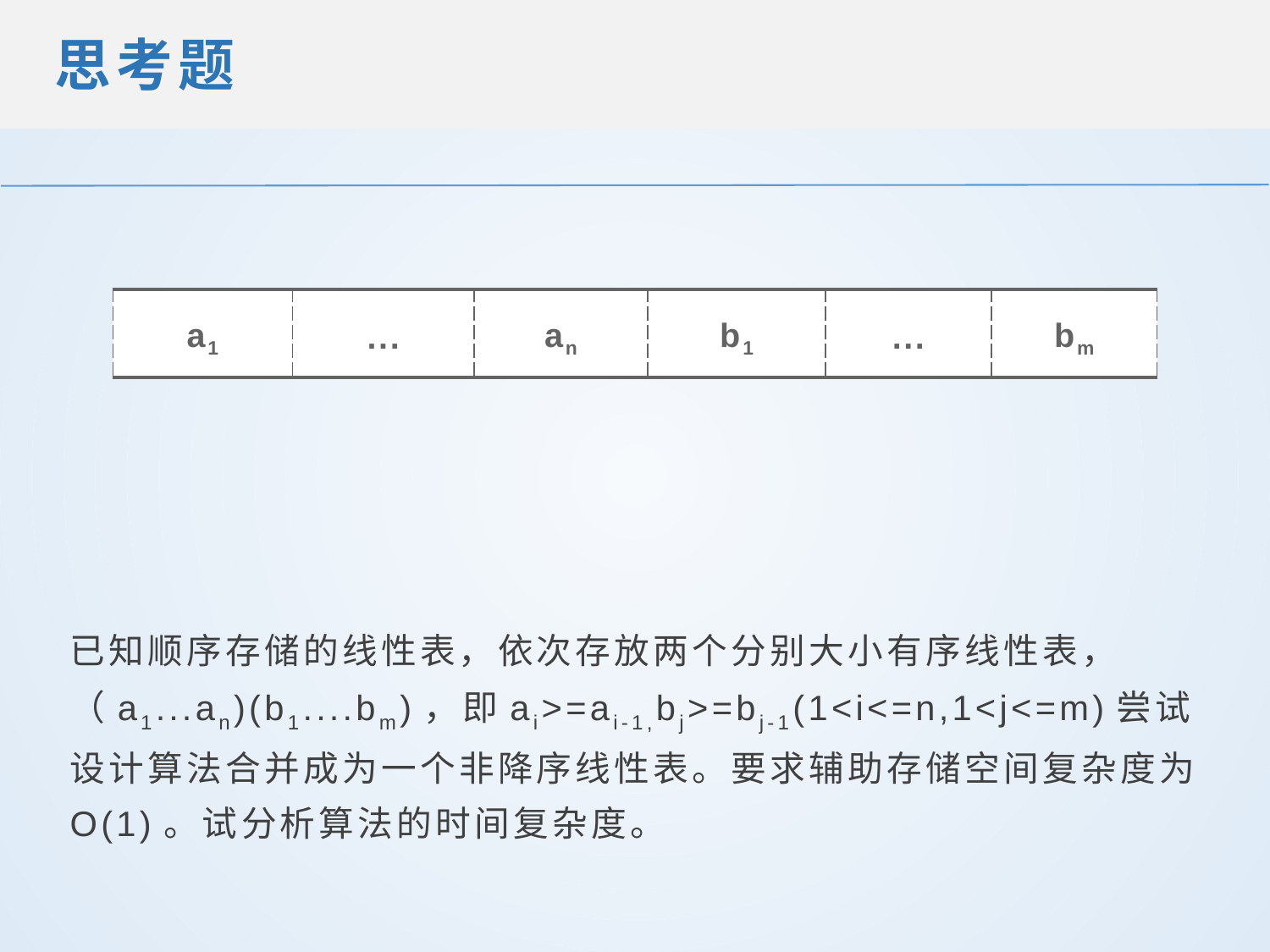

思考题
| a1 | ... | an | b1 | ... | bm |
| --- | --- | --- | --- | --- | --- |
已知顺序存储的线性表，依次存放两个分别大小有序线性表，（a1...an)(b1....bm)，即ai>=ai-1,bj>=bj-1(1<i<=n,1<j<=m)尝试设计算法合并成为一个非降序线性表。要求辅助存储空间复杂度为O(1)。试分析算法的时间复杂度。